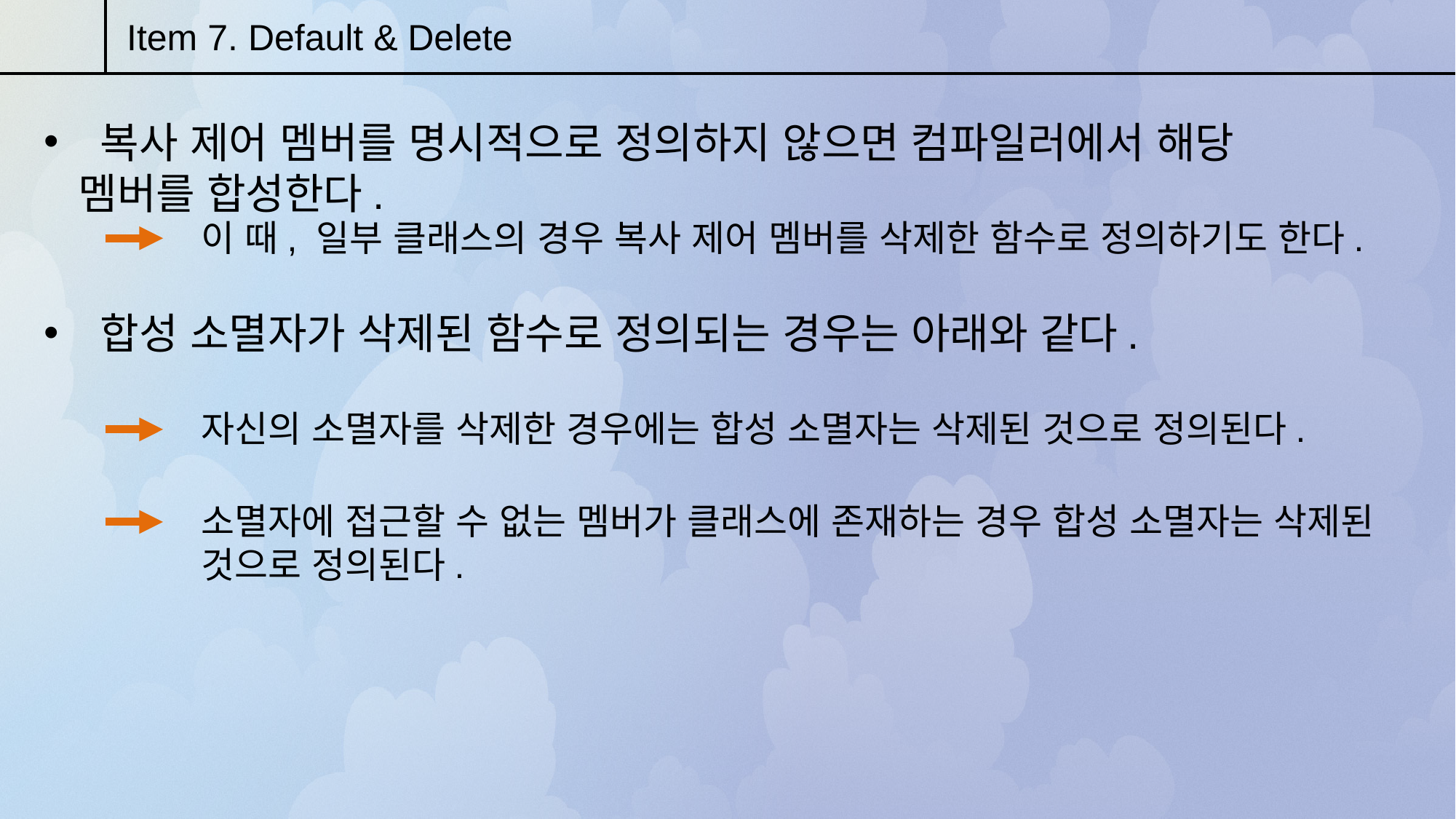

Item 7. Default & Delete
 복사 제어 멤버를 명시적으로 정의하지 않으면 컴파일러에서 해당 멤버를 합성한다.
이 때, 일부 클래스의 경우 복사 제어 멤버를 삭제한 함수로 정의하기도 한다.
 합성 소멸자가 삭제된 함수로 정의되는 경우는 아래와 같다.
자신의 소멸자를 삭제한 경우에는 합성 소멸자는 삭제된 것으로 정의된다.
소멸자에 접근할 수 없는 멤버가 클래스에 존재하는 경우 합성 소멸자는 삭제된 것으로 정의된다.